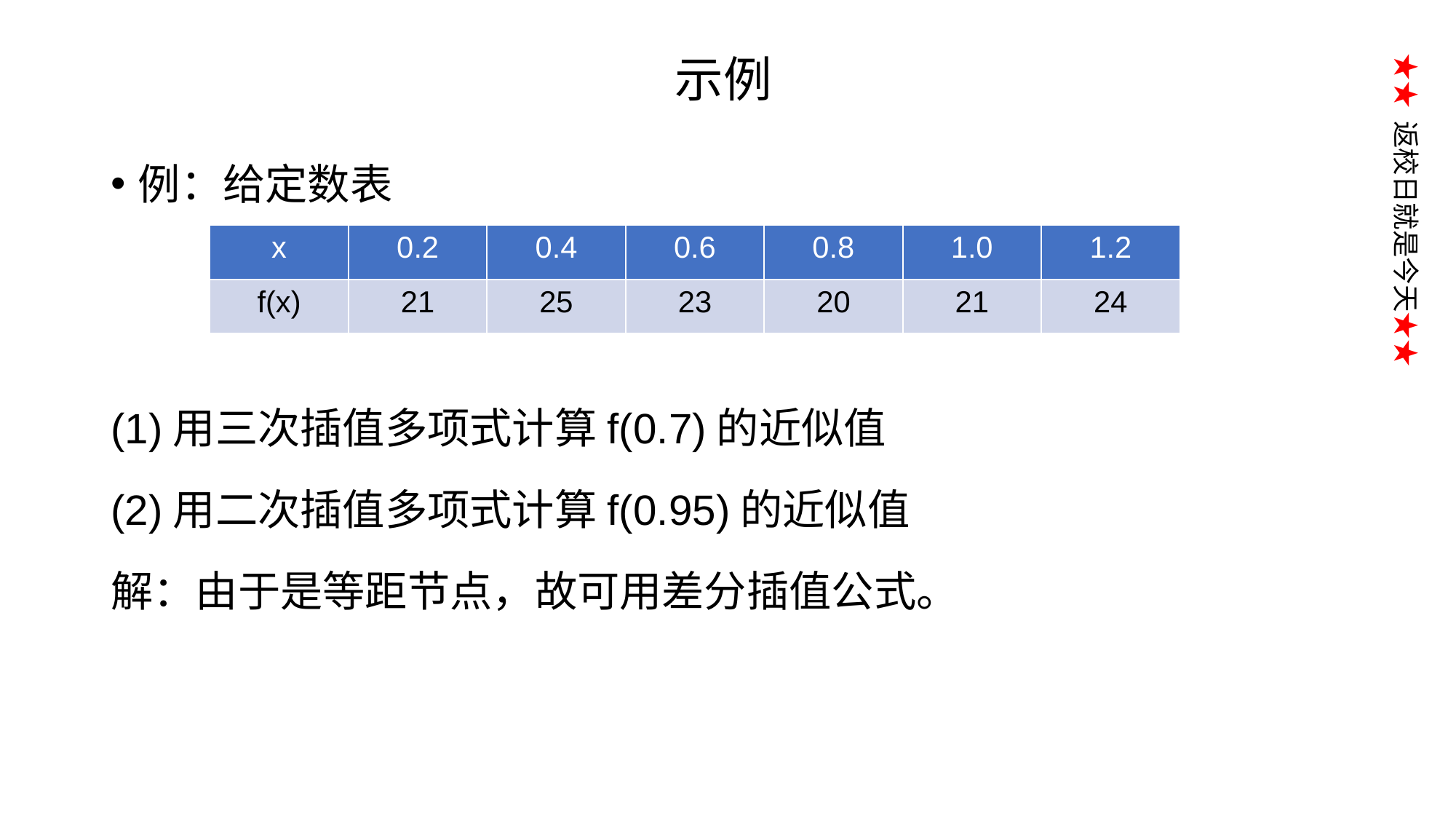

# 示例
例：给定数表

(1)用三次插值多项式计算f(0.7)的近似值
(2)用二次插值多项式计算f(0.95)的近似值
解：由于是等距节点，故可用差分插值公式。
| x | 0.2 | 0.4 | 0.6 | 0.8 | 1.0 | 1.2 |
| --- | --- | --- | --- | --- | --- | --- |
| f(x) | 21 | 25 | 23 | 20 | 21 | 24 |